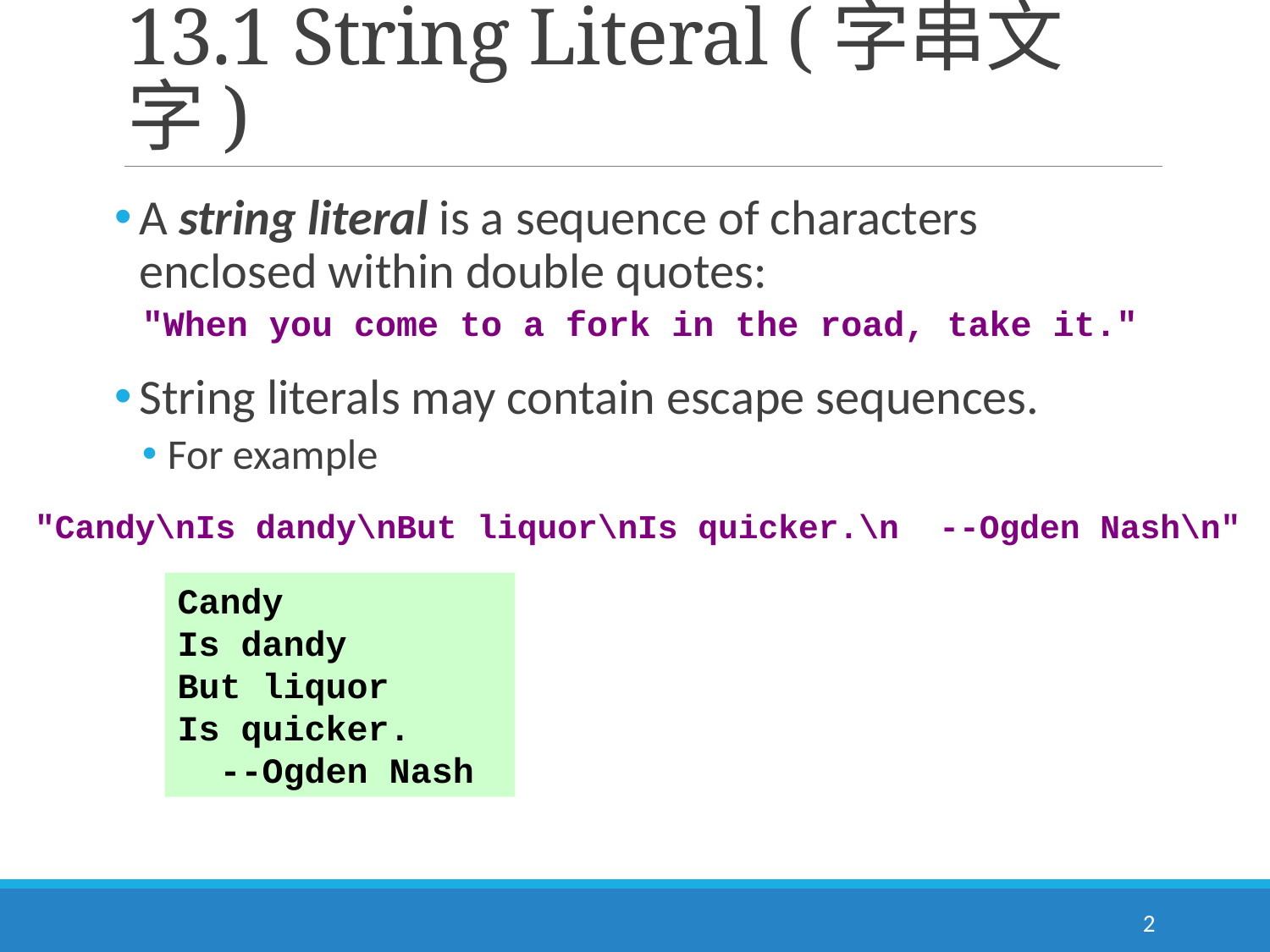

# 13.1 String Literal (字串文字)
A string literal is a sequence of characters enclosed within double quotes:
"When you come to a fork in the road, take it."
String literals may contain escape sequences.
For example

"Candy\nIs dandy\nBut liquor\nIs quicker.\n  --Ogden Nash\n"
Candy
Is dandy
But liquor
Is quicker.
  --Ogden Nash
2